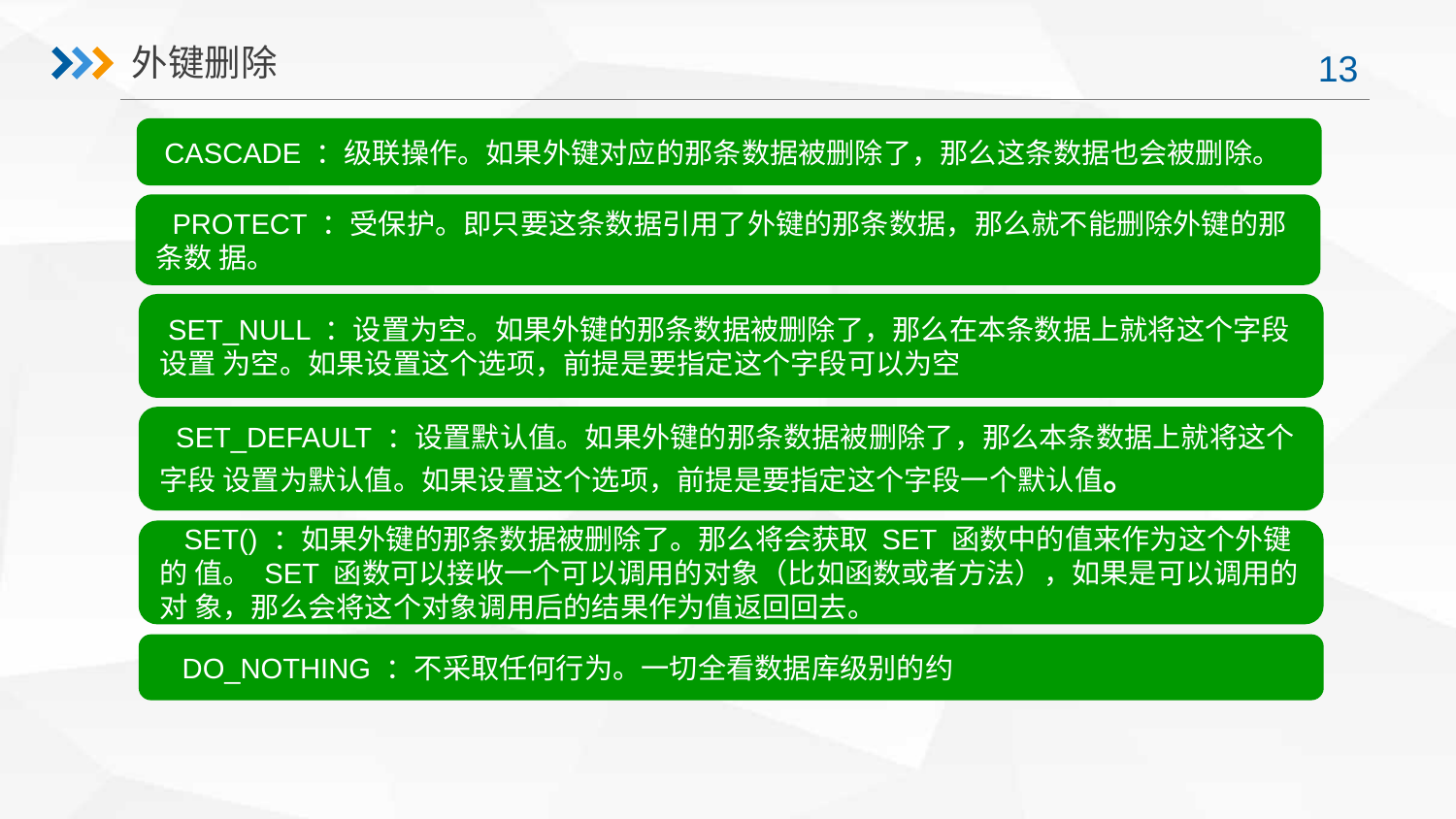

外键删除
 CASCADE ：级联操作。如果外键对应的那条数据被删除了，那么这条数据也会被删除。
  PROTECT ：受保护。即只要这条数据引用了外键的那条数据，那么就不能删除外键的那条数 据。
 SET_NULL ：设置为空。如果外键的那条数据被删除了，那么在本条数据上就将这个字段设置 为空。如果设置这个选项，前提是要指定这个字段可以为空
  SET_DEFAULT ：设置默认值。如果外键的那条数据被删除了，那么本条数据上就将这个字段 设置为默认值。如果设置这个选项，前提是要指定这个字段一个默认值。
   SET() ：如果外键的那条数据被删除了。那么将会获取 SET 函数中的值来作为这个外键的 值。 SET 函数可以接收一个可以调用的对象（比如函数或者方法），如果是可以调用的对 象，那么会将这个对象调用后的结果作为值返回回去。
   DO_NOTHING ：不采取任何行为。一切全看数据库级别的约